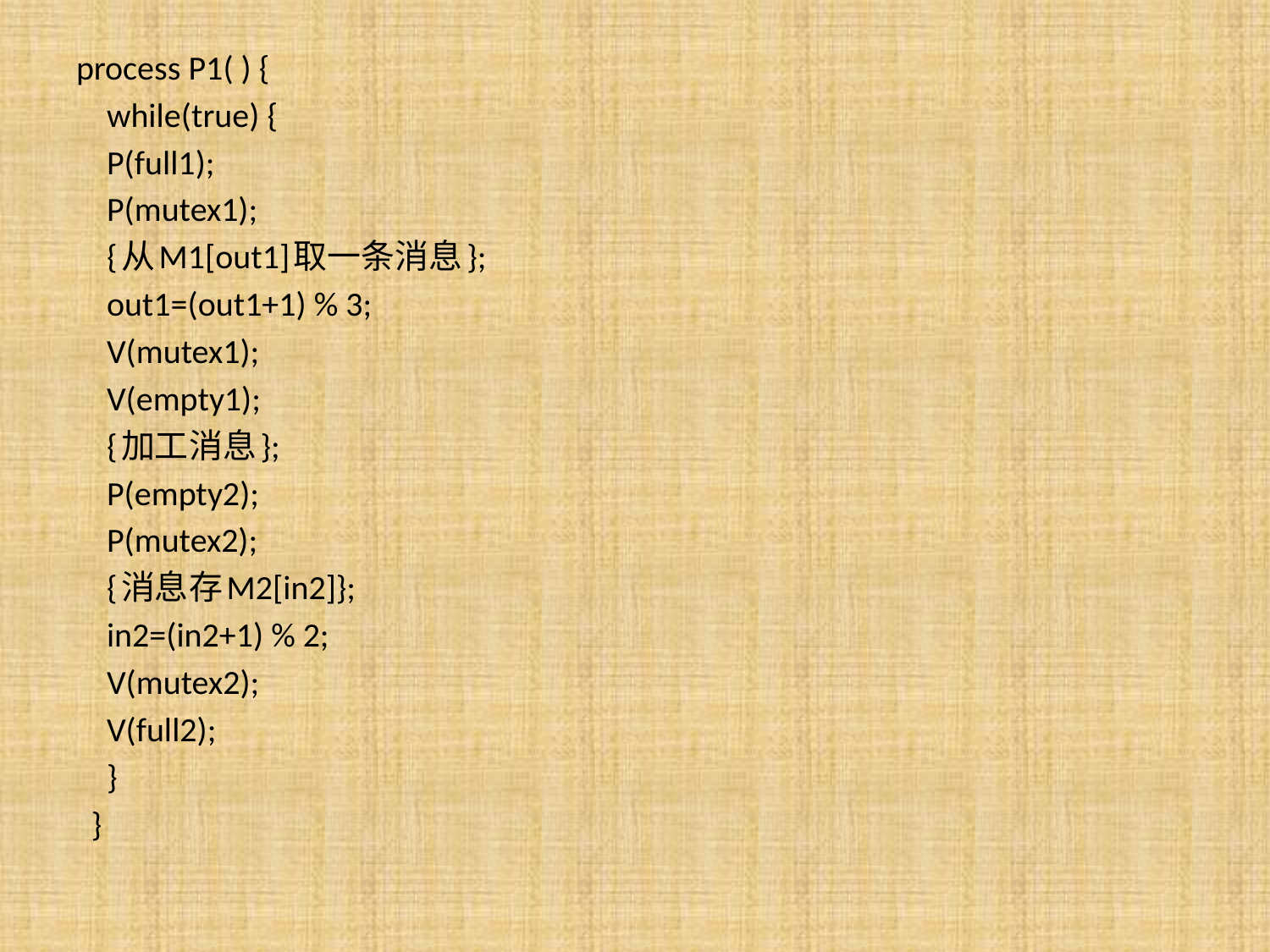

process P1( ) {
    while(true) {
    P(full1);
    P(mutex1);
    {从M1[out1]取一条消息};
    out1=(out1+1) % 3;
    V(mutex1);
    V(empty1);
    {加工消息};
    P(empty2);
    P(mutex2);
    {消息存M2[in2]};
    in2=(in2+1) % 2;
    V(mutex2);
    V(full2);
    }
  }